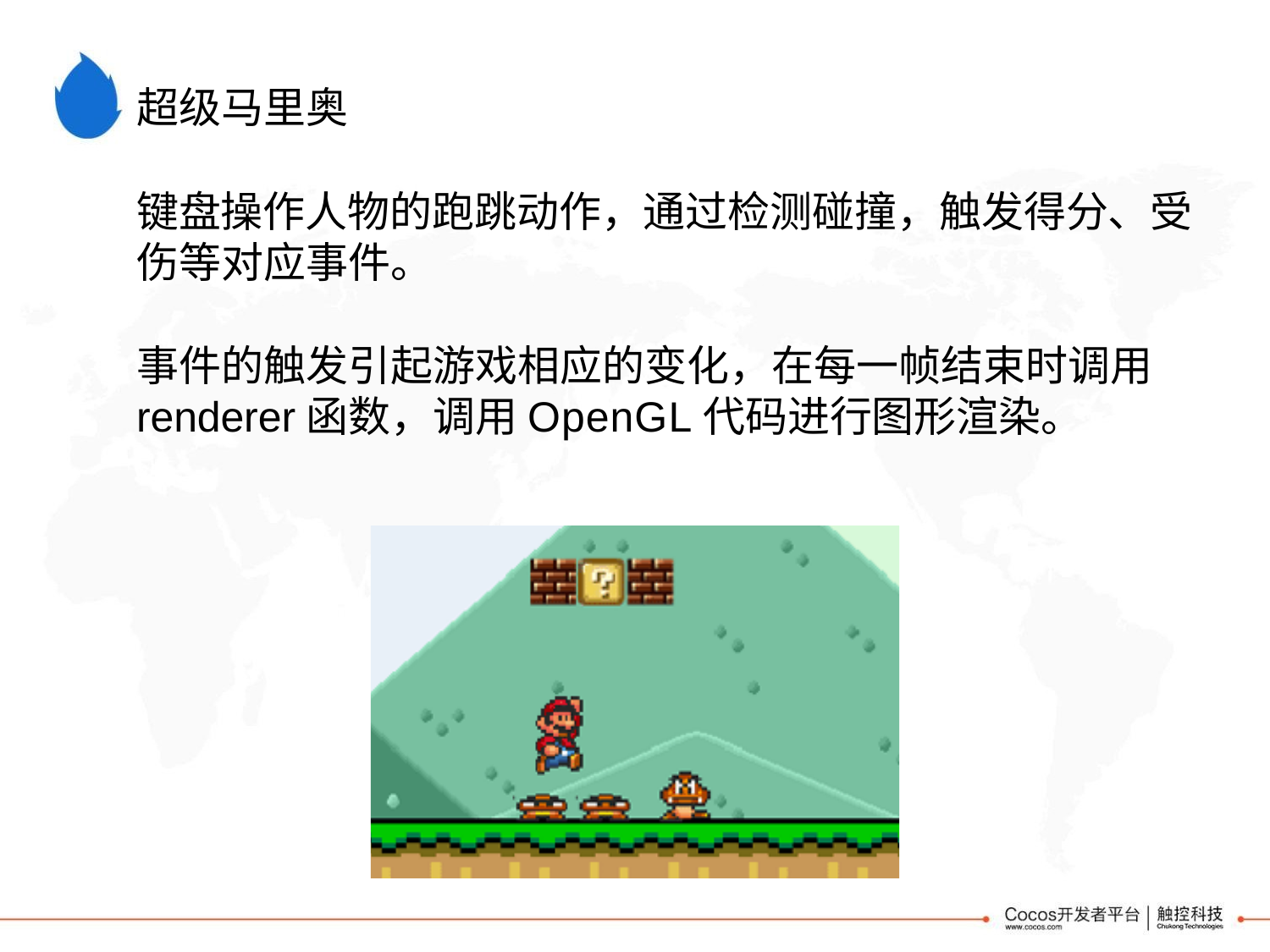

超级马里奥

键盘操作人物的跑跳动作，通过检测碰撞，触发得分、受
伤等对应事件。

事件的触发引起游戏相应的变化，在每一帧结束时调用
renderer函数，调用OpenGL代码进行图形渲染。